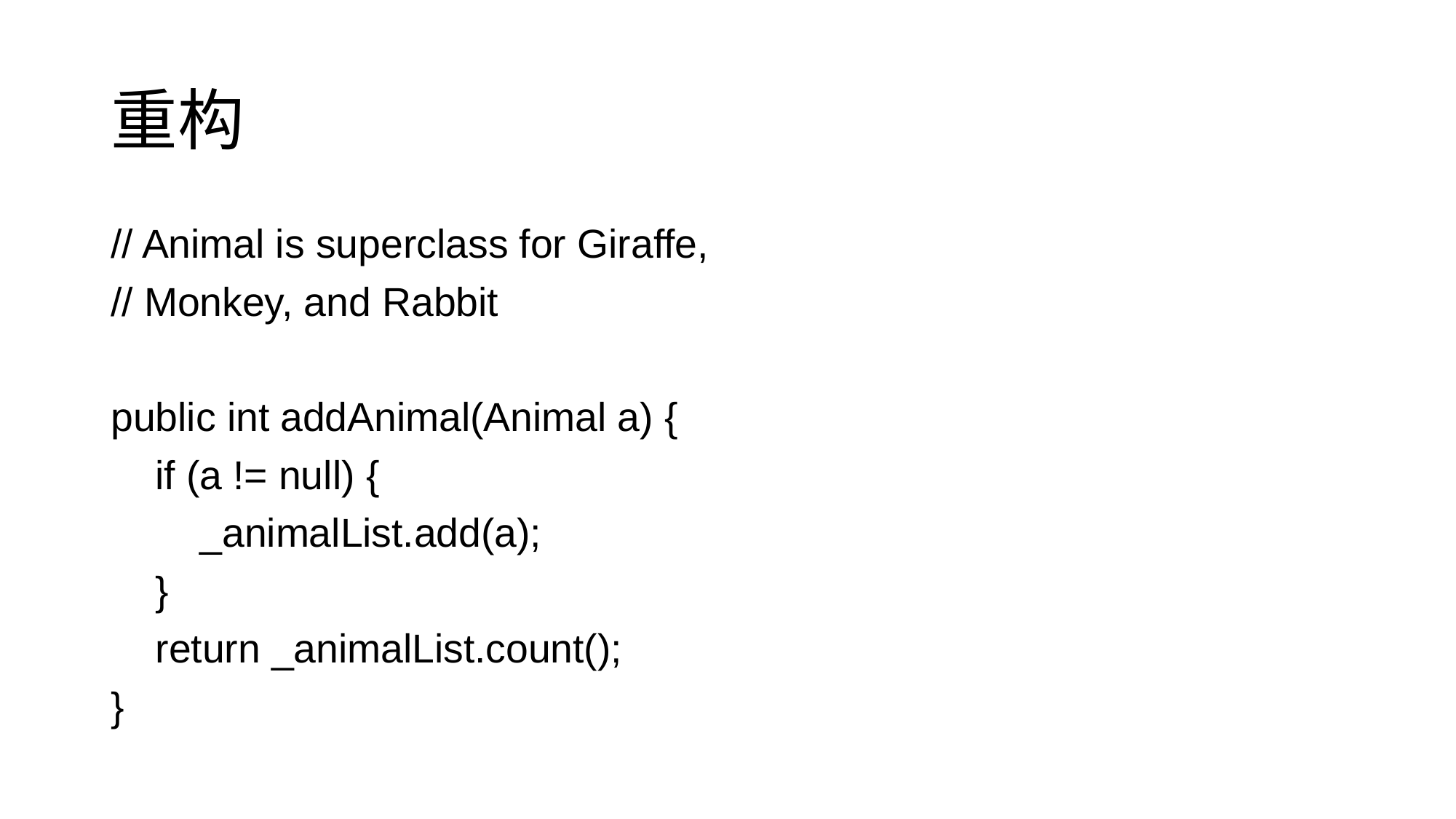

# 重构
// Animal is superclass for Giraffe,
// Monkey, and Rabbit

public int addAnimal(Animal a) {
    if (a != null) {
        _animalList.add(a);
    }
    return _animalList.count();
}